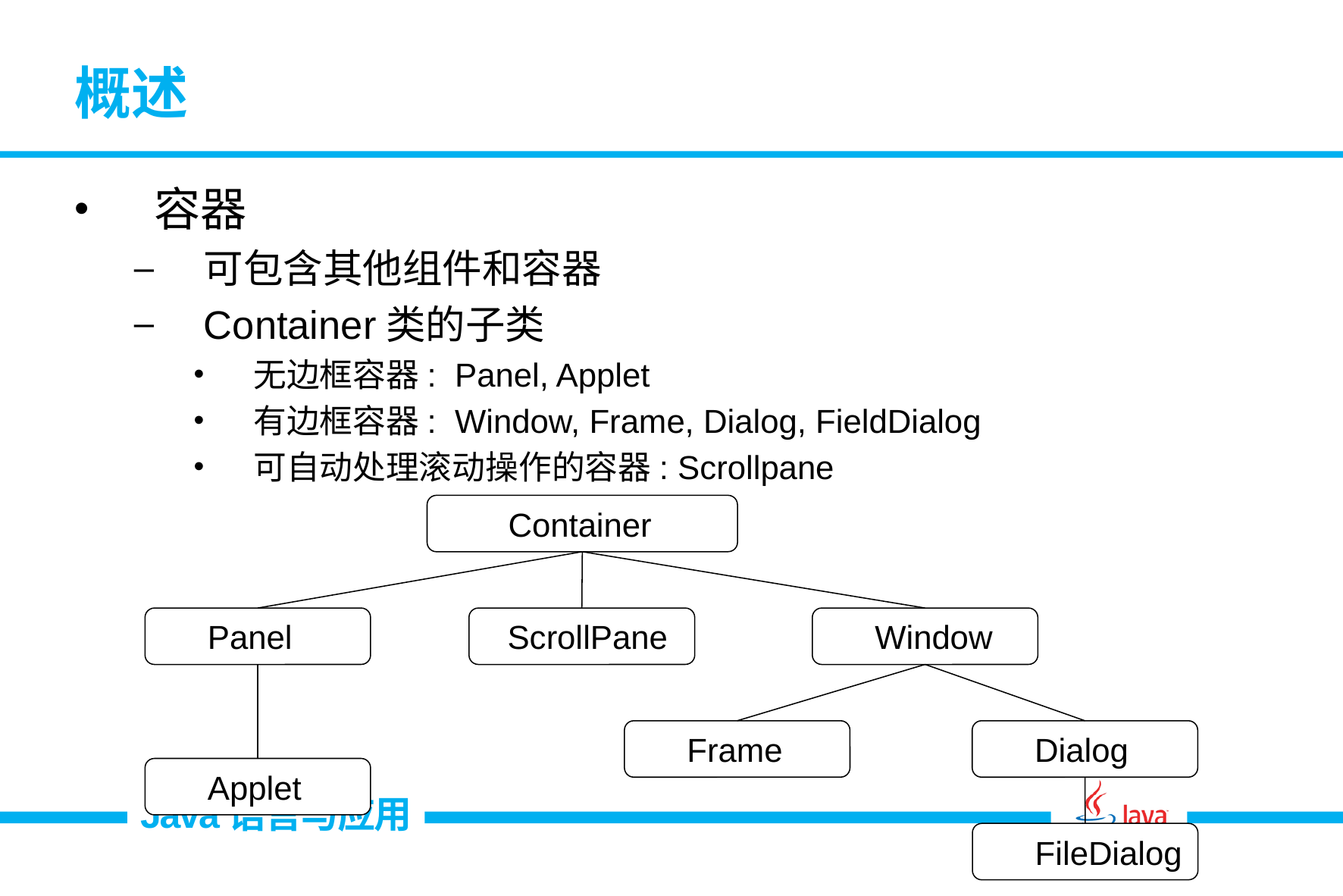

# 概述
容器
可包含其他组件和容器
Container类的子类
无边框容器:  Panel, Applet
有边框容器:  Window, Frame, Dialog, FieldDialog
可自动处理滚动操作的容器: Scrollpane
  Container
Panel
ScrollPane
Window
Frame
Dialog
Applet
FileDialog